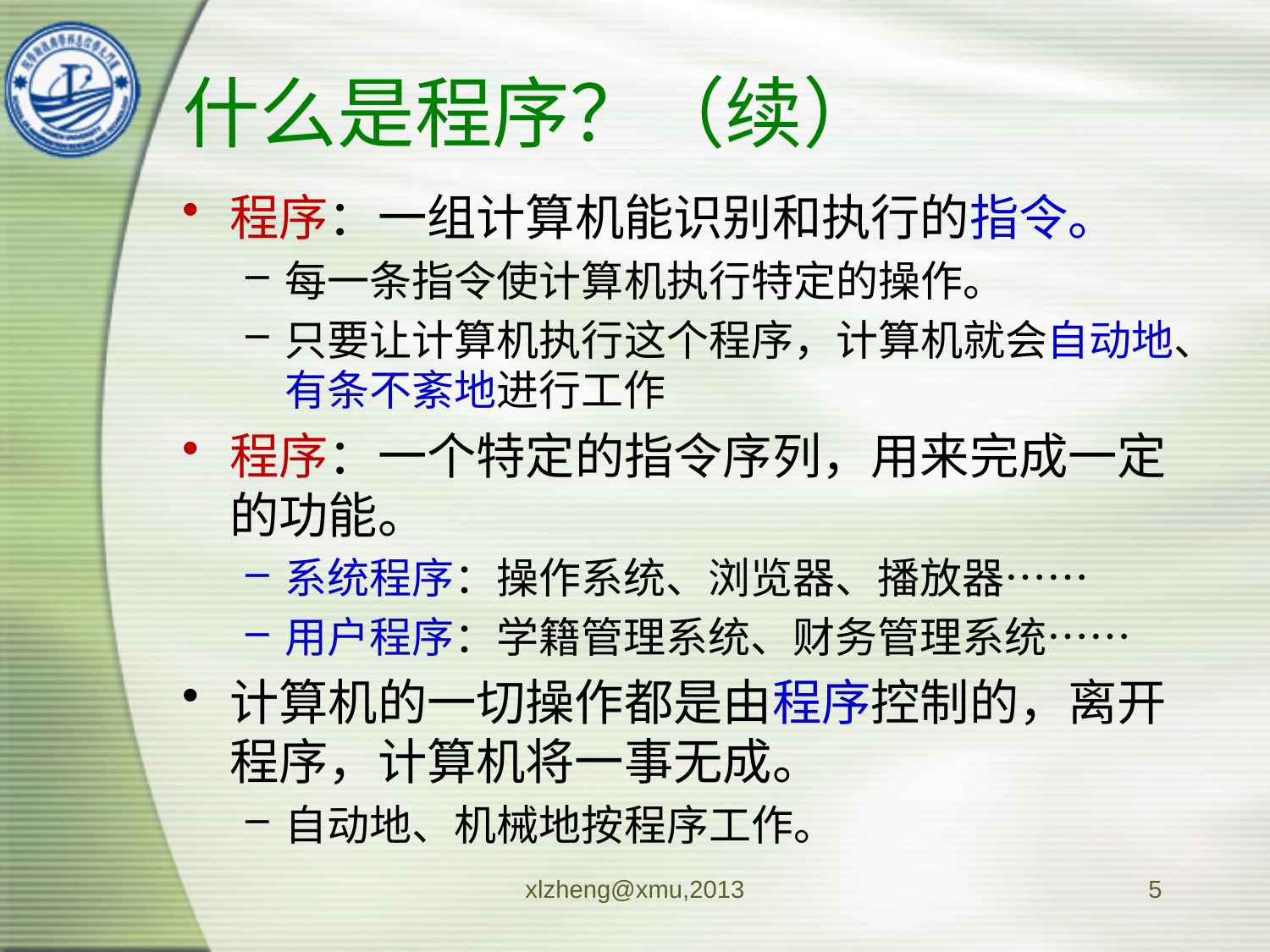

# 什么是程序？（续）
程序：一组计算机能识别和执行的指令。
每一条指令使计算机执行特定的操作。
只要让计算机执行这个程序，计算机就会自动地、有条不紊地进行工作
程序：一个特定的指令序列，用来完成一定的功能。
系统程序：操作系统、浏览器、播放器……
用户程序：学籍管理系统、财务管理系统……
计算机的一切操作都是由程序控制的，离开程序，计算机将一事无成。
自动地、机械地按程序工作。
xlzheng@xmu,2013
5